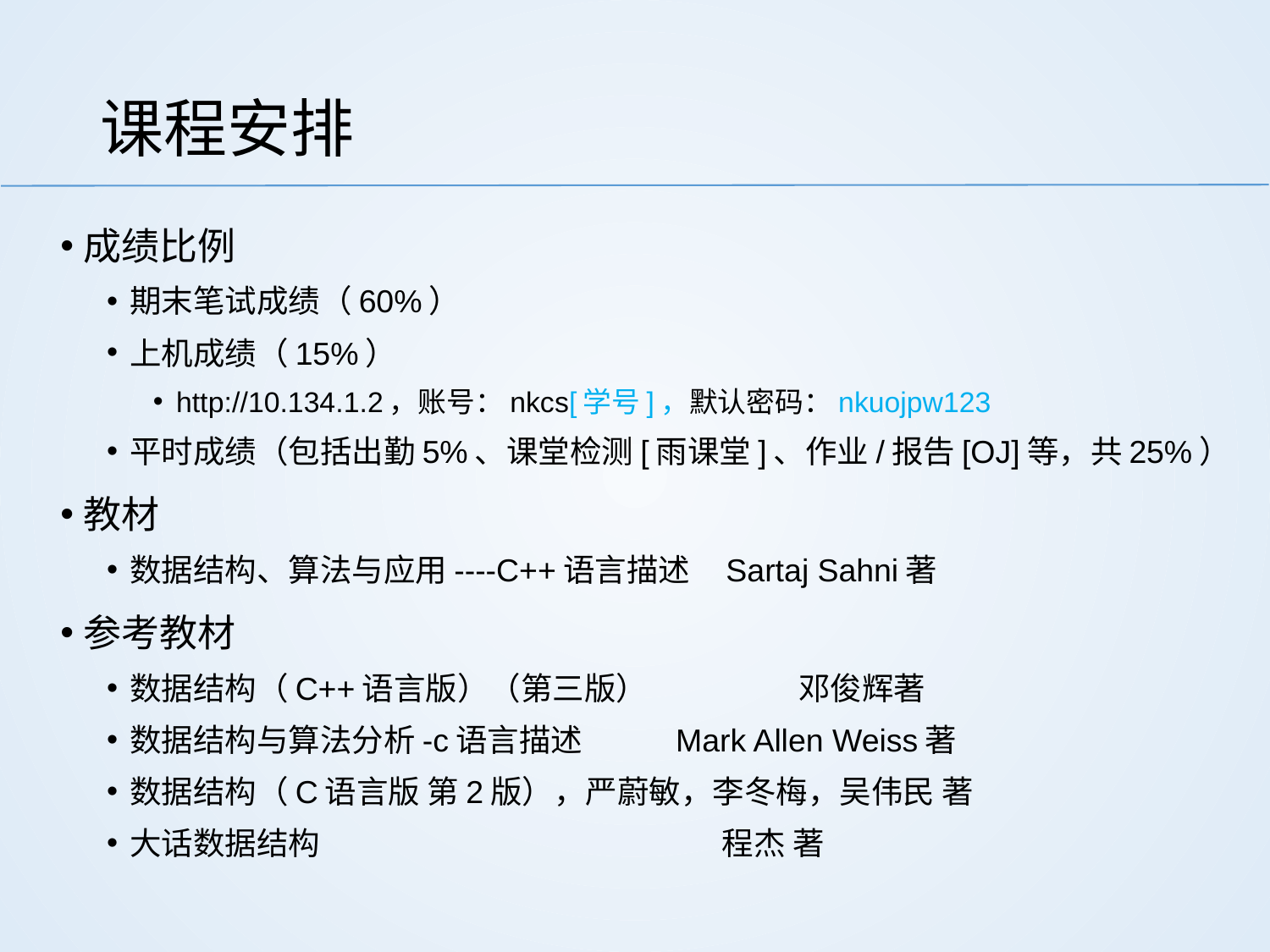

# 课程安排
成绩比例
期末笔试成绩（60%）
上机成绩（15%）
http://10.134.1.2，账号：nkcs[学号]，默认密码：nkuojpw123
平时成绩（包括出勤5%、课堂检测[雨课堂]、作业/报告[OJ]等，共25%）
教材
数据结构、算法与应用----C++语言描述    Sartaj Sahni著
参考教材
数据结构（C++语言版）（第三版）                     邓俊辉著
数据结构与算法分析-c语言描述            Mark Allen Weiss著
数据结构（C语言版 第2版），严蔚敏，李冬梅，吴伟民 著
大话数据结构                                                        程杰 著

3